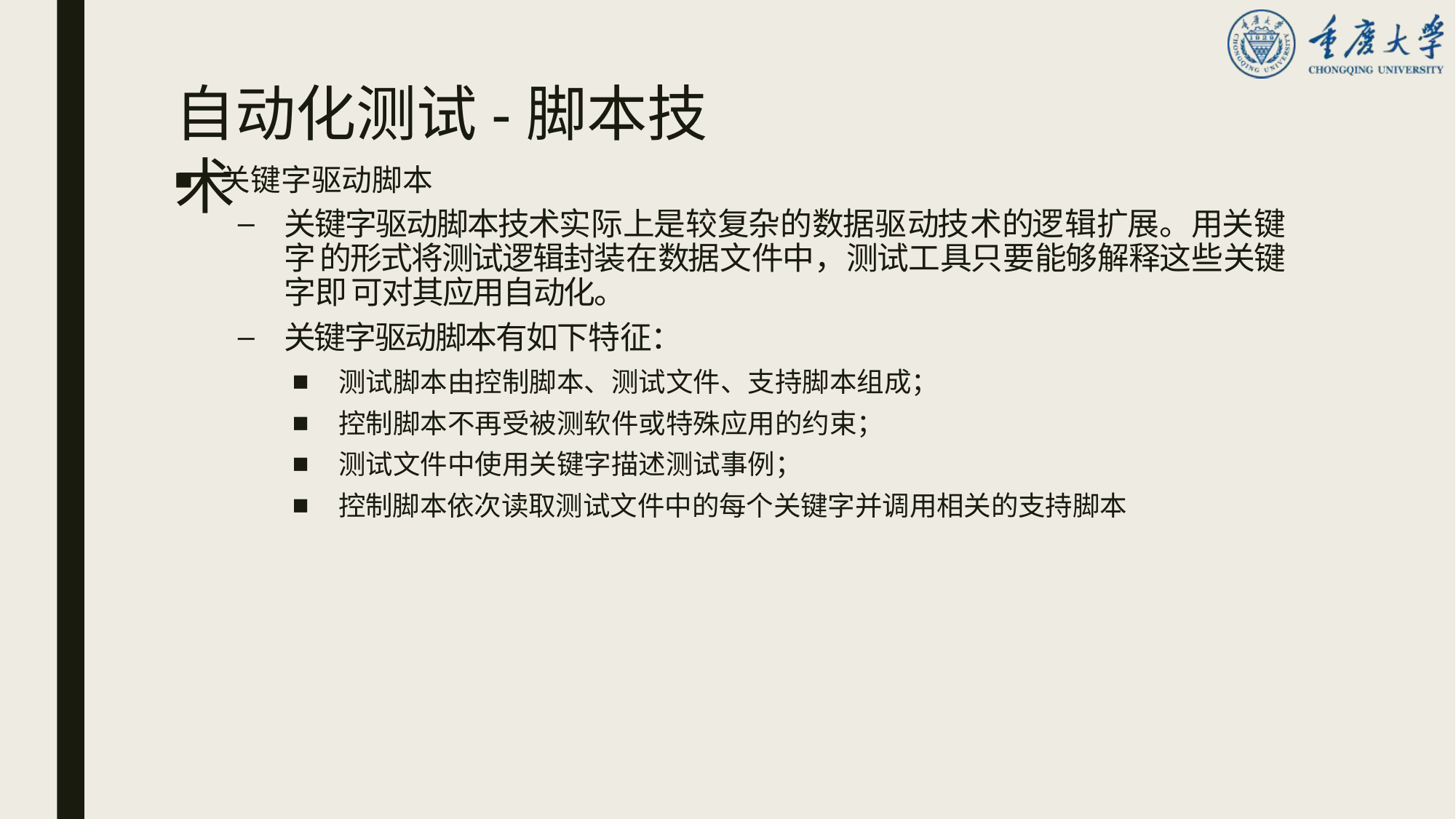

# 自动化测试-脚本技术
关键字驱动脚本
关键字驱动脚本技术实际上是较复杂的数据驱动技术的逻辑扩展。用关键字 的形式将测试逻辑封装在数据文件中，测试工具只要能够解释这些关键字即 可对其应用自动化。
关键字驱动脚本有如下特征：
测试脚本由控制脚本、测试文件、支持脚本组成；
控制脚本不再受被测软件或特殊应用的约束；
测试文件中使用关键字描述测试事例；
控制脚本依次读取测试文件中的每个关键字并调用相关的支持脚本